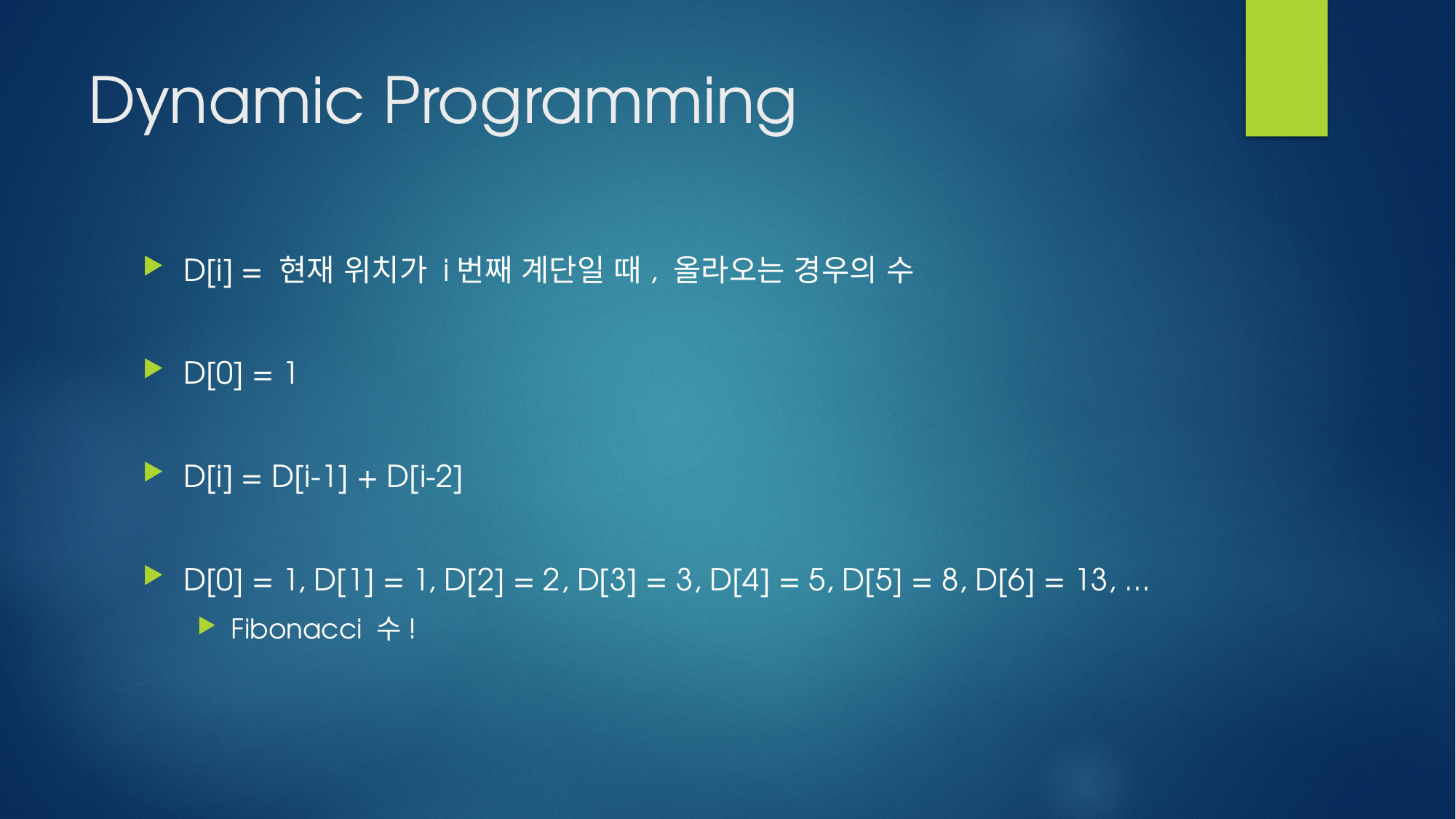

# Dynamic Programming
D[i] = 현재 위치가 i번째 계단일 때, 올라오는 경우의 수

D[0] = 1

D[i] = D[i-1] + D[i-2]

D[0] = 1, D[1] = 1, D[2] = 2, D[3] = 3, D[4] = 5, D[5] = 8, D[6] = 13, …
Fibonacci 수!